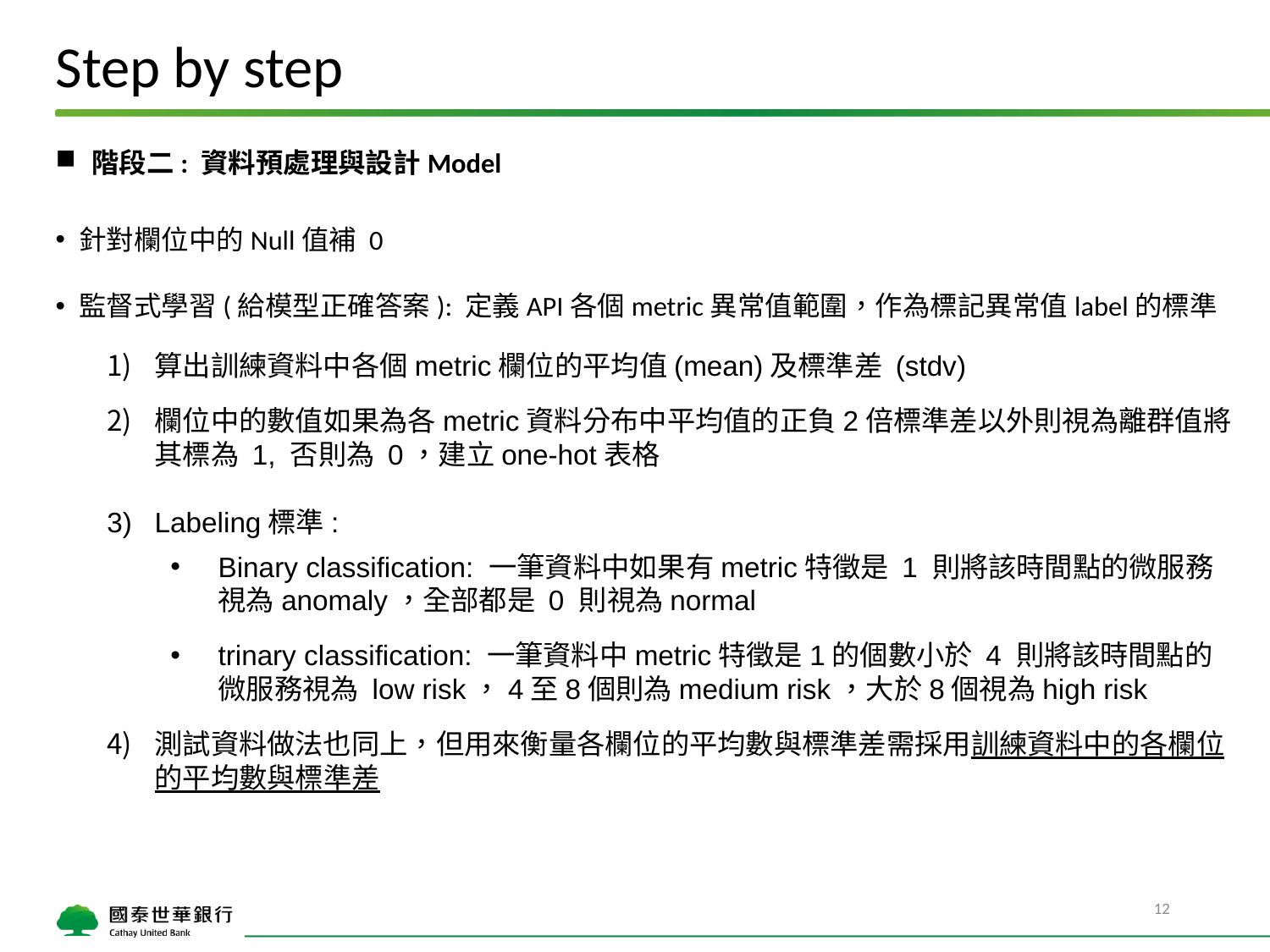

# Step by step
 階段二: 資料預處理與設計Model
針對欄位中的Null值補 0
監督式學習(給模型正確答案): 定義API各個metric異常值範圍，作為標記異常值label的標準

算出訓練資料中各個metric欄位的平均值(mean)及標準差 (stdv)
欄位中的數值如果為各metric資料分布中平均值的正負2倍標準差以外則視為離群值將其標為 1, 否則為 0，建立one-hot表格
Labeling標準:
Binary classification: 一筆資料中如果有metric特徵是 1 則將該時間點的微服務視為anomaly，全部都是 0 則視為normal
trinary classification: 一筆資料中metric特徵是1的個數小於 4 則將該時間點的微服務視為 low risk，4至8個則為medium risk，大於8個視為high risk
測試資料做法也同上，但用來衡量各欄位的平均數與標準差需採用訓練資料中的各欄位的平均數與標準差
12